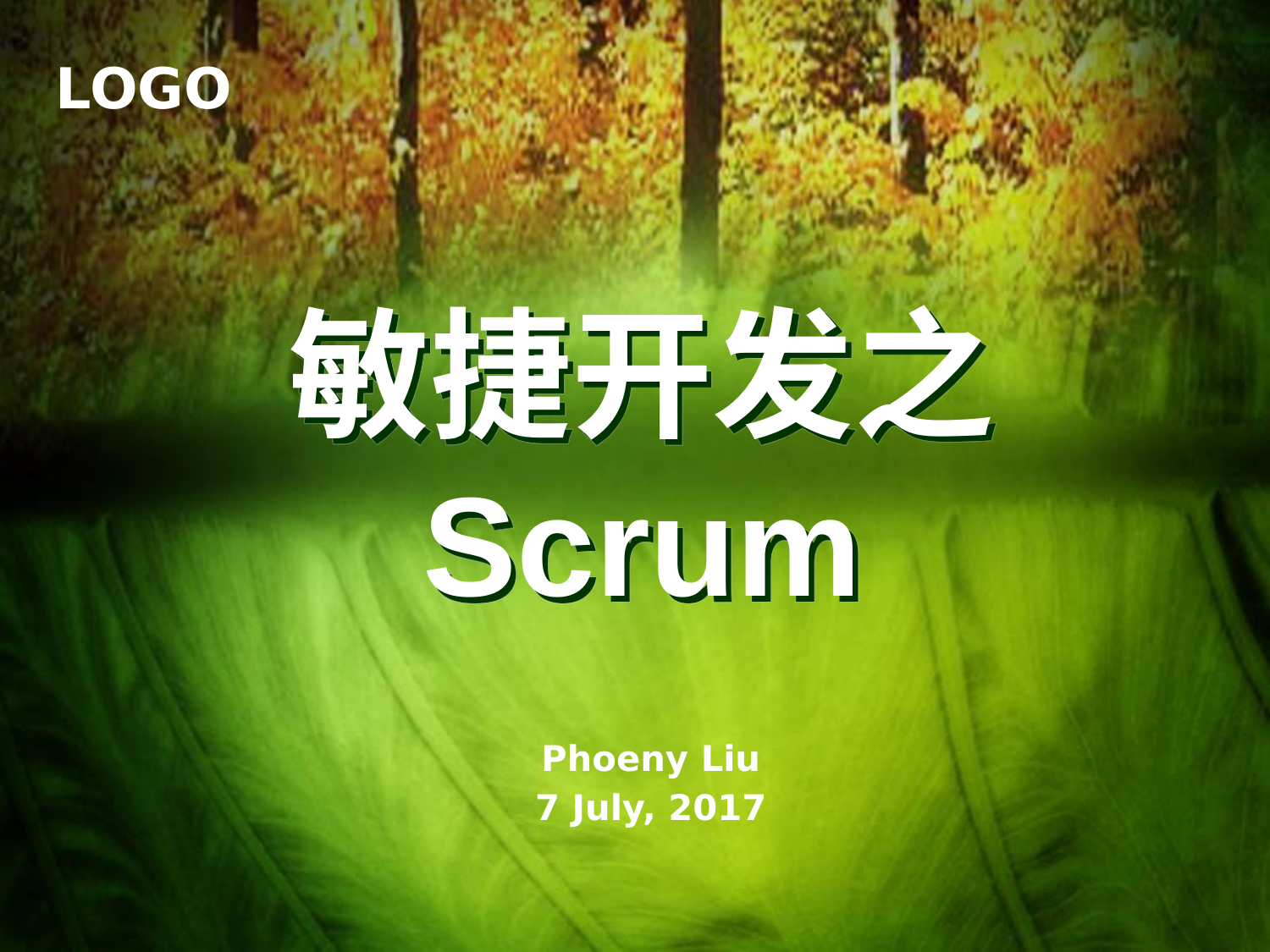

# 敏捷开发之 Scrum
Phoeny Liu
7 July, 2017